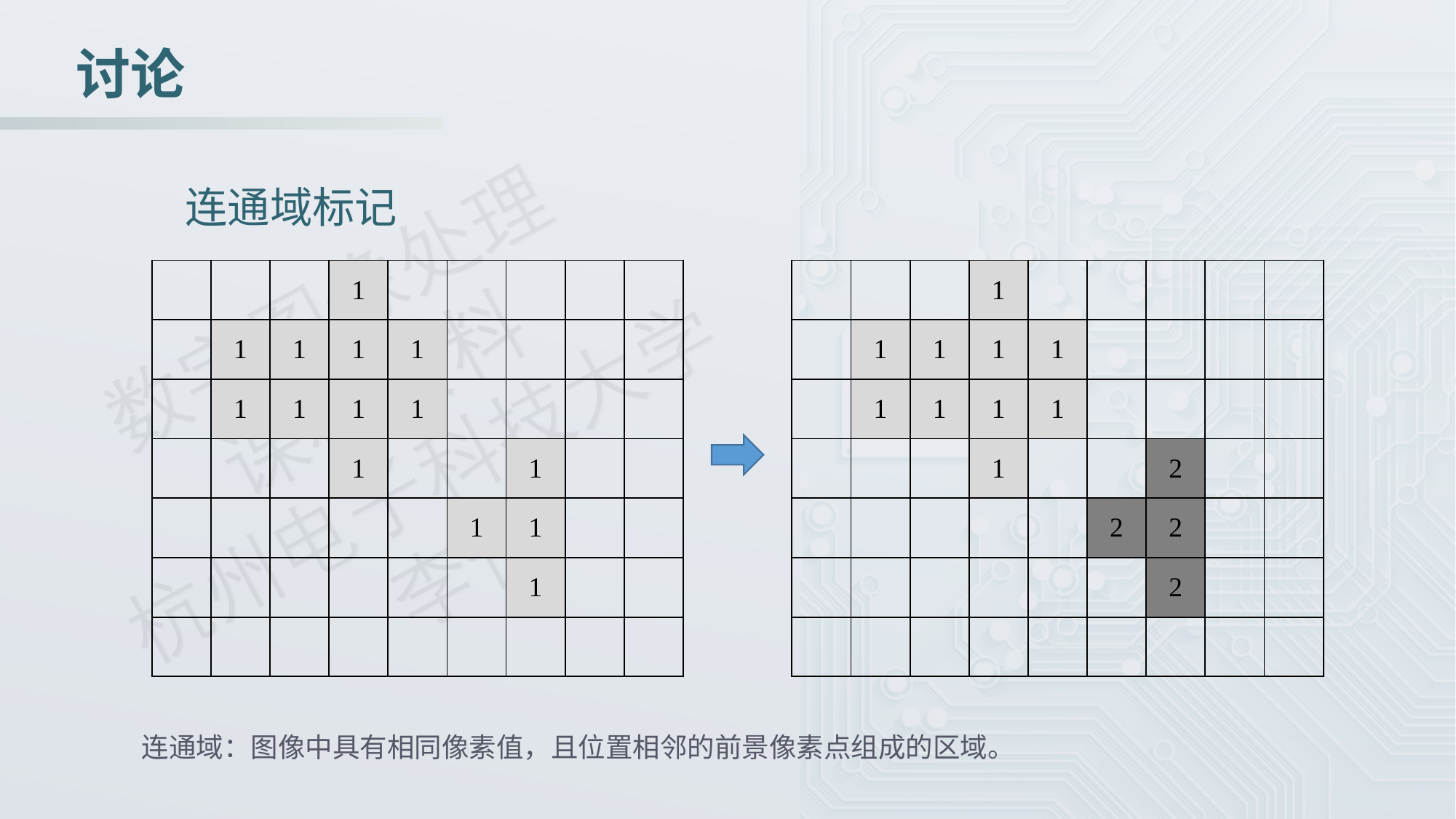

讨论

连通域标记
|  |  |  | 1 |  |  |  |  |  |
| --- | --- | --- | --- | --- | --- | --- | --- | --- |
|  | 1 | 1 | 1 | 1 |  |  |  |  |
|  | 1 | 1 | 1 | 1 |  |  |  |  |
|  |  |  | 1 |  |  | 1 |  |  |
|  |  |  |  |  | 1 | 1 |  |  |
|  |  |  |  |  |  | 1 |  |  |
|  |  |  |  |  |  |  |  |  |
|  |  |  | 1 |  |  |  |  |  |
| --- | --- | --- | --- | --- | --- | --- | --- | --- |
|  | 1 | 1 | 1 | 1 |  |  |  |  |
|  | 1 | 1 | 1 | 1 |  |  |  |  |
|  |  |  | 1 |  |  | 2 |  |  |
|  |  |  |  |  | 2 | 2 |  |  |
|  |  |  |  |  |  | 2 |  |  |
|  |  |  |  |  |  |  |  |  |

连通域：图像中具有相同像素值，且位置相邻的前景像素点组成的区域。